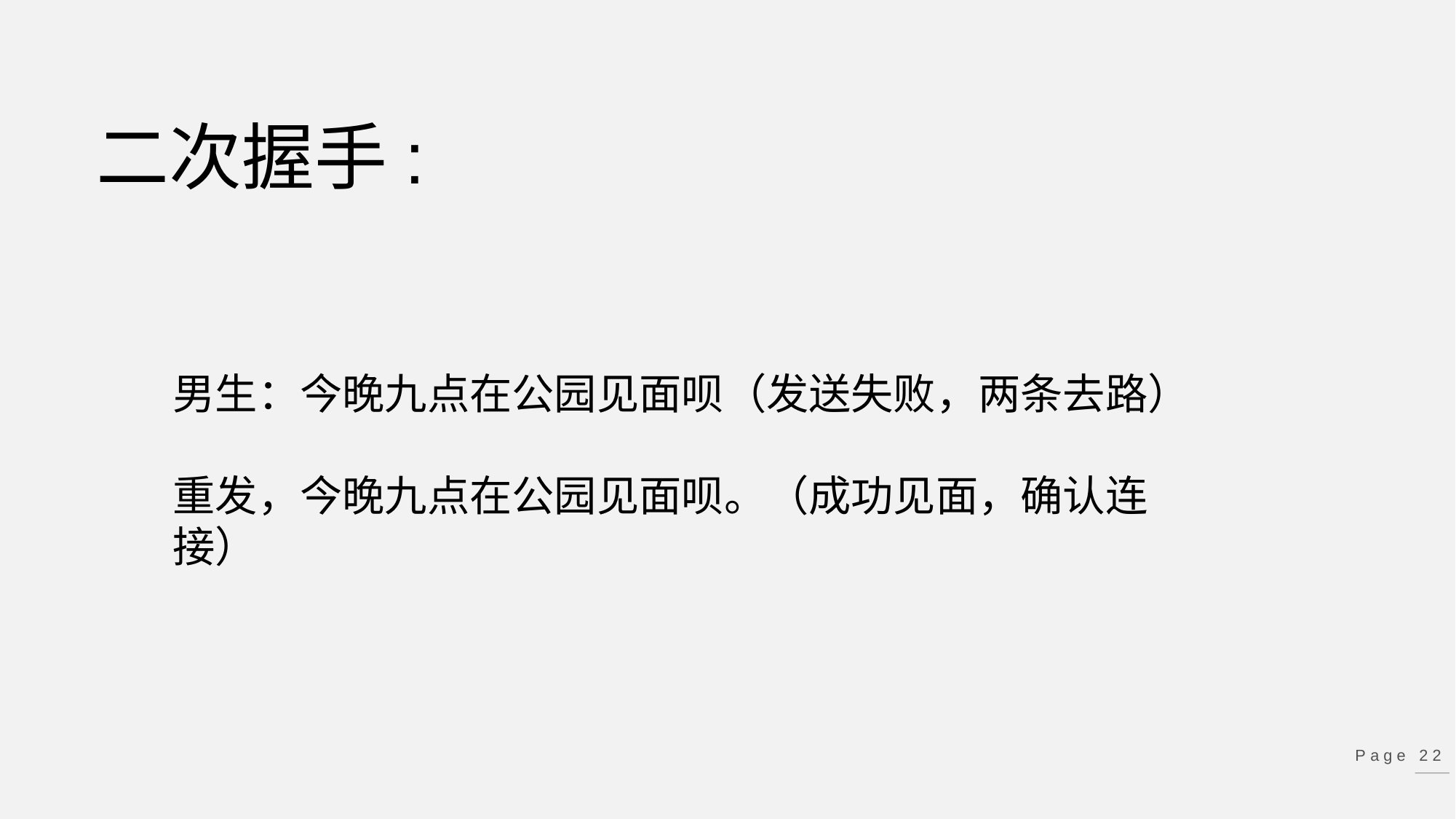

二次握手:
男生：今晚九点在公园见面呗（发送失败，两条去路）

重发，今晚九点在公园见面呗。（成功见面，确认连接）
Page 22